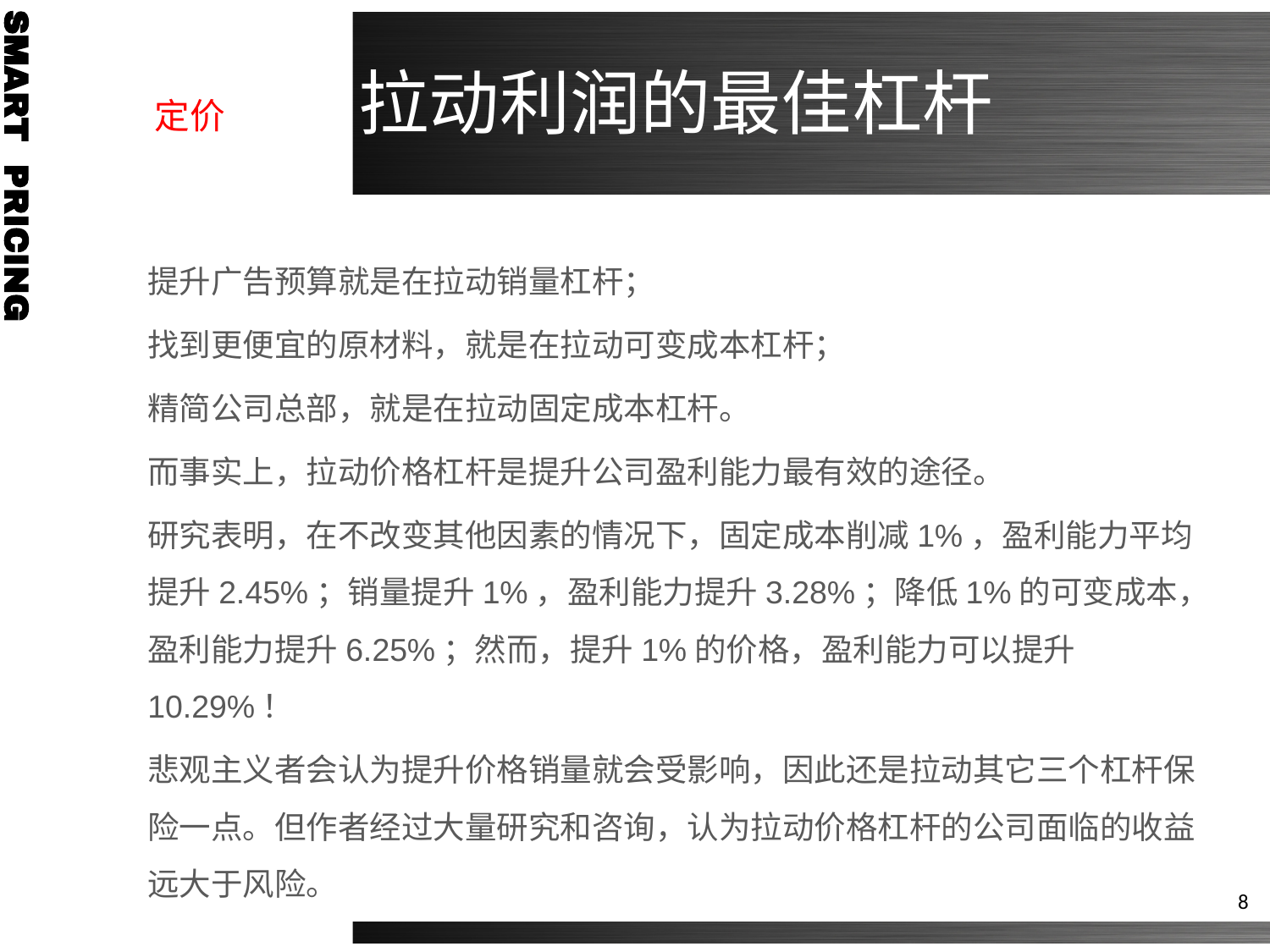

# 定价                 拉动利润的最佳杠杆
提升广告预算就是在拉动销量杠杆；
找到更便宜的原材料，就是在拉动可变成本杠杆；
精简公司总部，就是在拉动固定成本杠杆。
而事实上，拉动价格杠杆是提升公司盈利能力最有效的途径。
研究表明，在不改变其他因素的情况下，固定成本削减1%，盈利能力平均提升2.45%；销量提升1%，盈利能力提升3.28%；降低1%的可变成本，盈利能力提升6.25%；然而，提升1%的价格，盈利能力可以提升10.29%！
悲观主义者会认为提升价格销量就会受影响，因此还是拉动其它三个杠杆保险一点。但作者经过大量研究和咨询，认为拉动价格杠杆的公司面临的收益远大于风险。